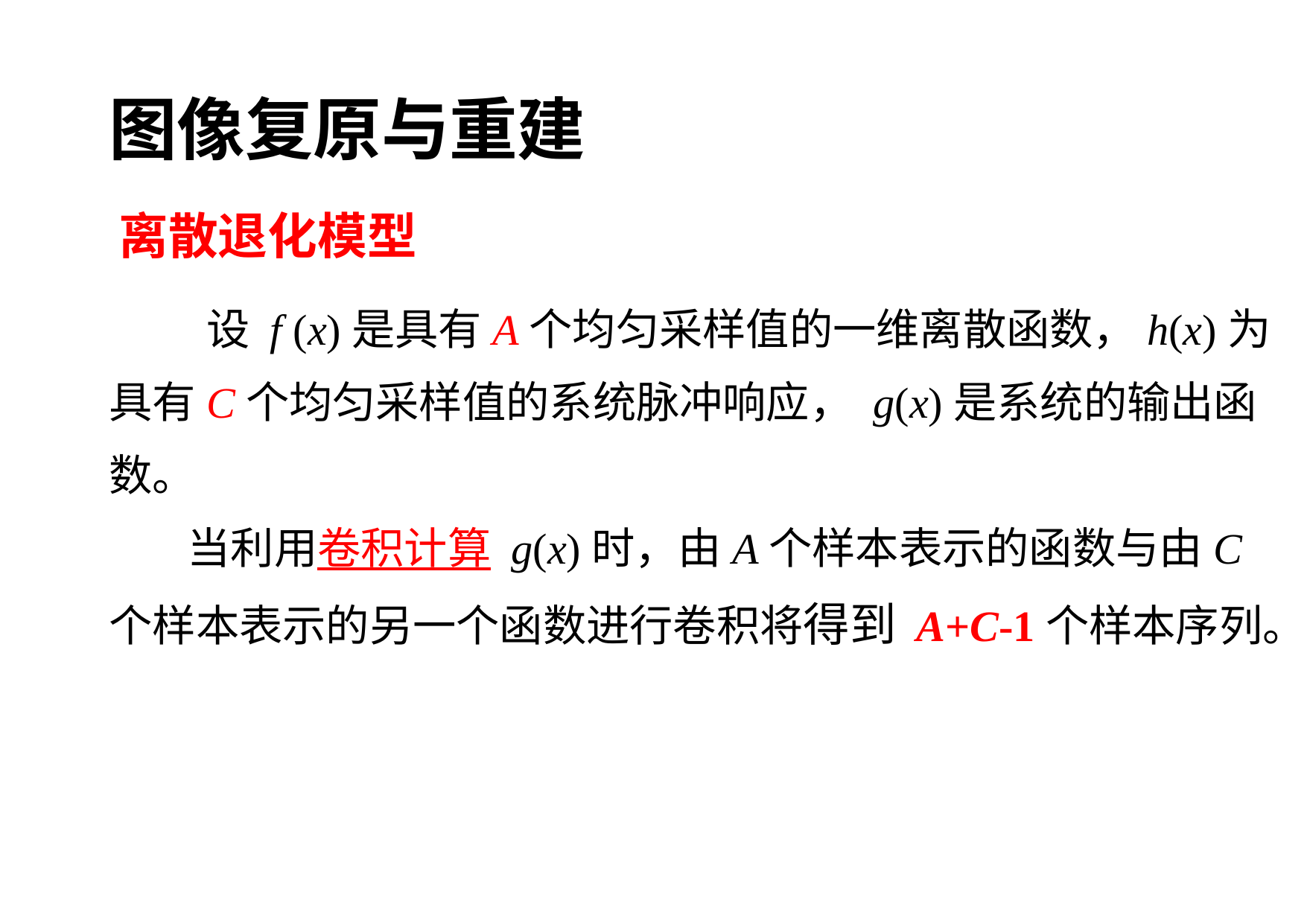

图像复原与重建

离散退化模型
         设 f (x)是具有A个均匀采样值的一维离散函数，h(x)为具有C个均匀采样值的系统脉冲响应， g(x)是系统的输出函数。
       当利用卷积计算 g(x)时，由A个样本表示的函数与由C个样本表示的另一个函数进行卷积将得到 A+C-1个样本序列。